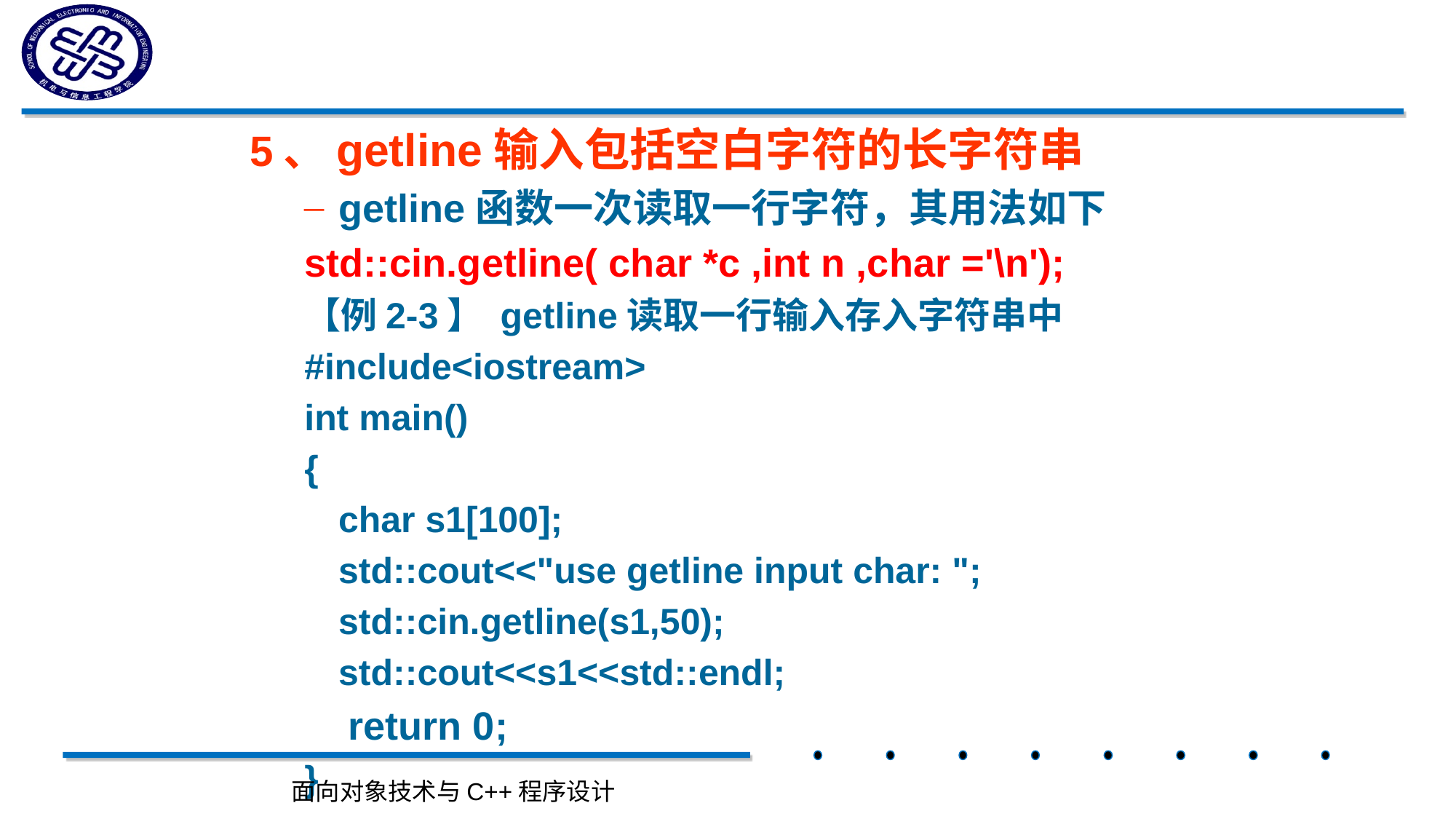

#
5、getline输入包括空白字符的长字符串
getline函数一次读取一行字符，其用法如下
std::cin.getline( char *c ,int n ,char ='\n');
【例2-3】 getline读取一行输入存入字符串中
#include<iostream>
int main()
{
	char s1[100];
	std::cout<<"use getline input char: ";
	std::cin.getline(s1,50);
	std::cout<<s1<<std::endl;
    return 0;
}

面向对象技术与C++程序设计
10